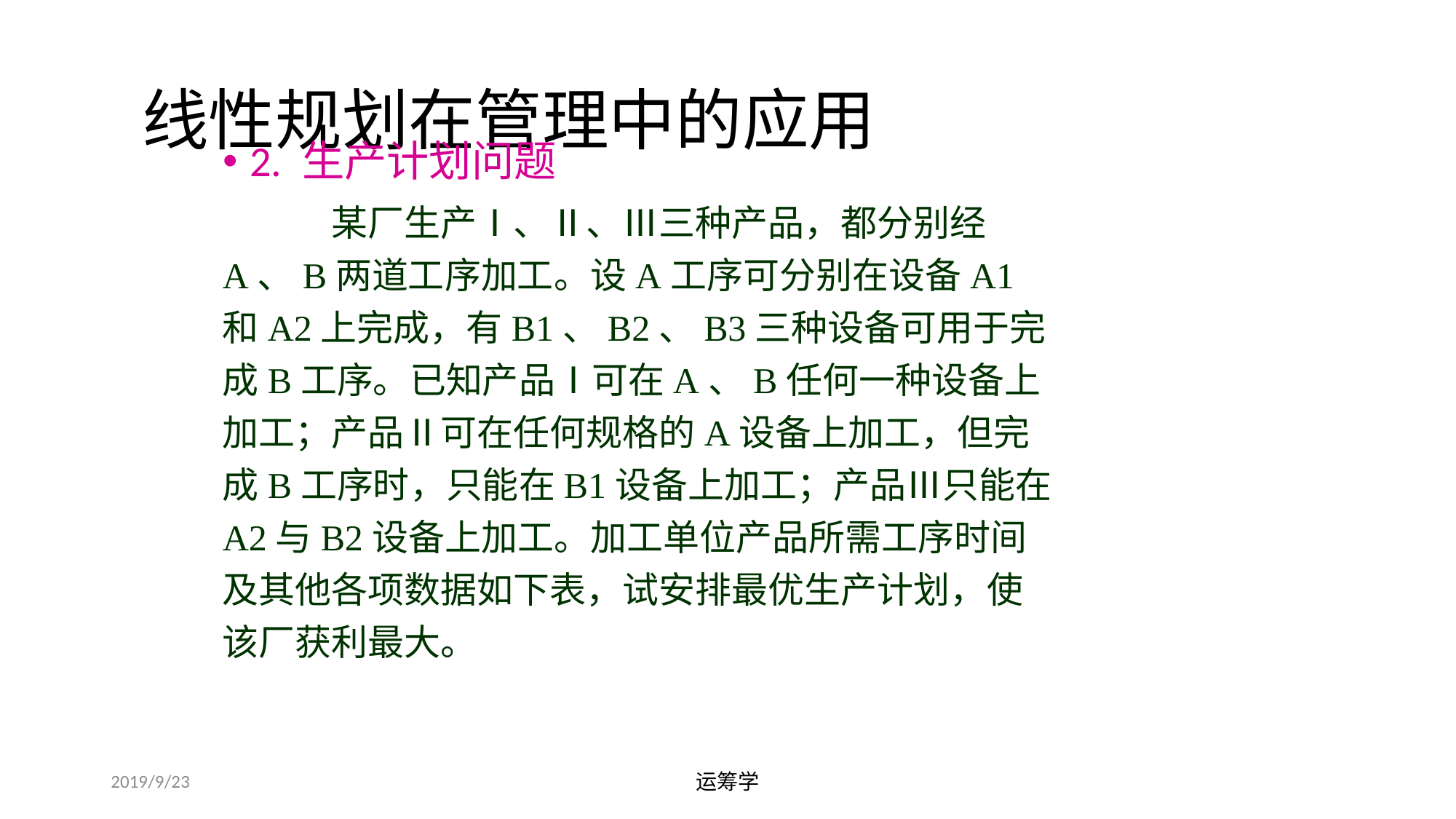

# 线性规划在管理中的应用
2. 生产计划问题
	某厂生产Ⅰ、Ⅱ、Ⅲ三种产品，都分别经A、B两道工序加工。设A工序可分别在设备A1和A2上完成，有B1、B2、B3三种设备可用于完成B工序。已知产品Ⅰ可在A、B任何一种设备上加工；产品Ⅱ可在任何规格的A设备上加工，但完成B工序时，只能在B1设备上加工；产品Ⅲ只能在A2与B2设备上加工。加工单位产品所需工序时间及其他各项数据如下表，试安排最优生产计划，使该厂获利最大。
2019/9/23
运筹学